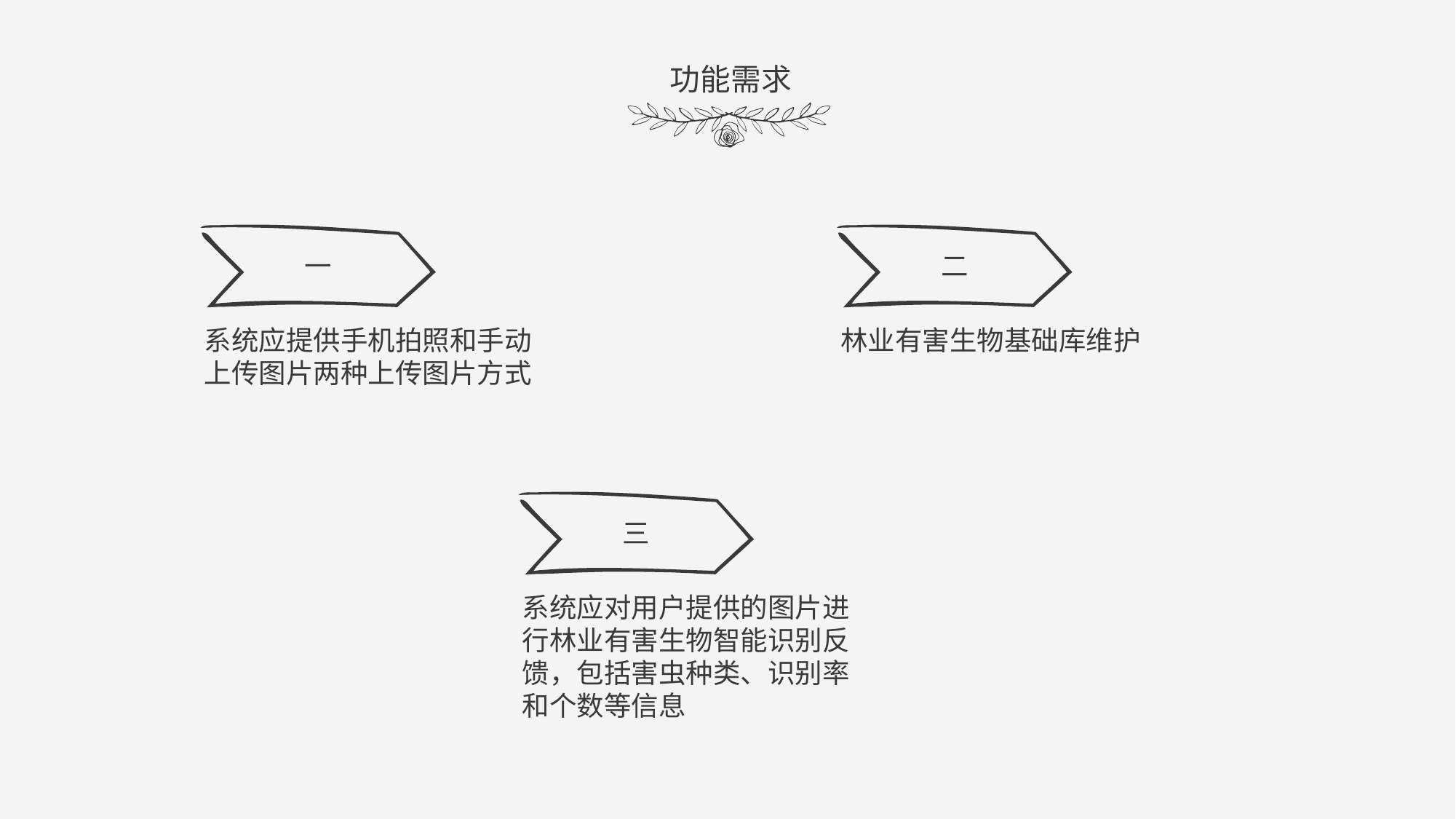

功能需求

一
二
系统应提供手机拍照和手动上传图片两种上传图片方式
林业有害生物基础库维护
三
系统应对用户提供的图片进行林业有害生物智能识别反馈，包括害虫种类、识别率和个数等信息